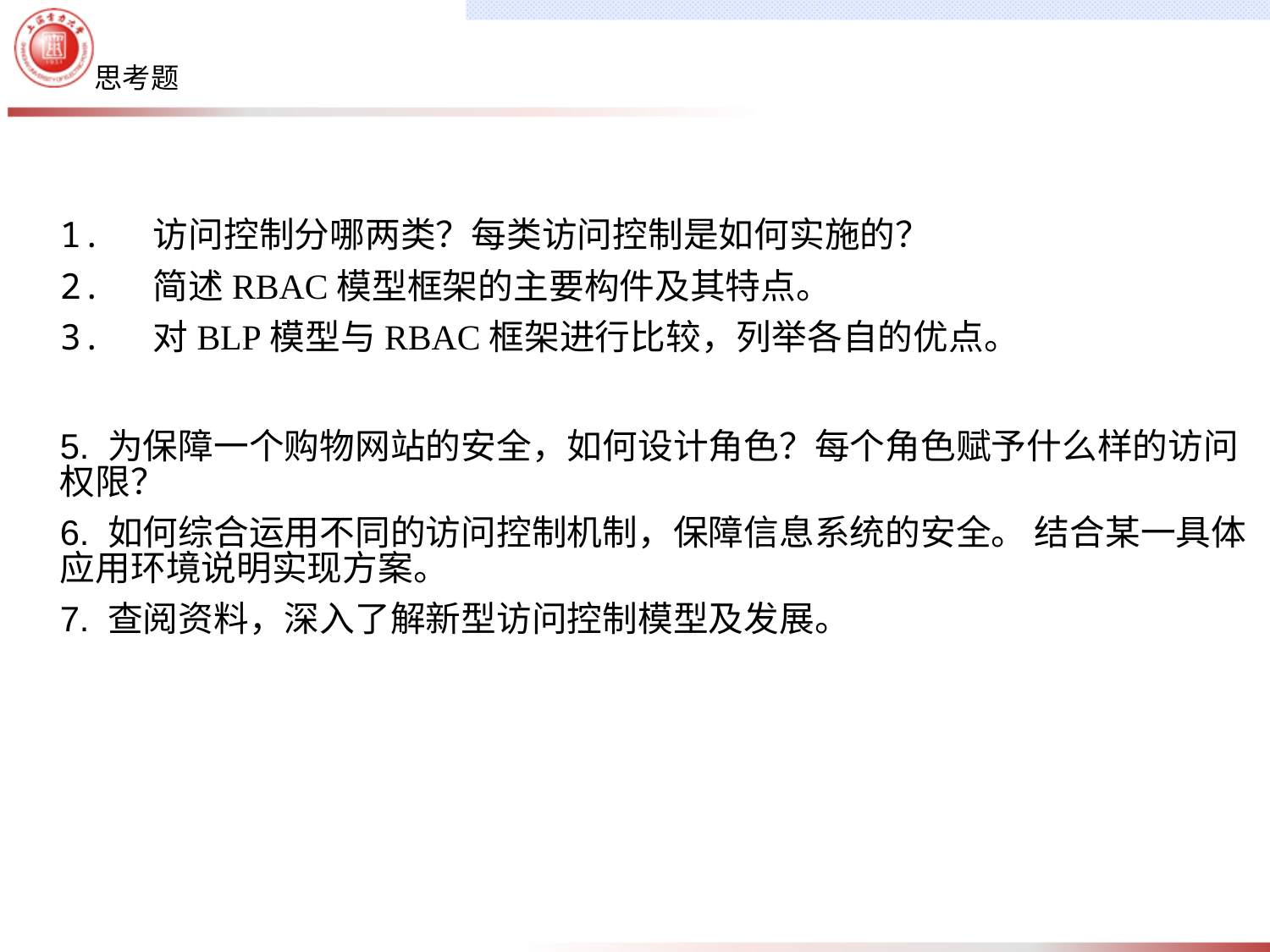

思考题
1.  访问控制分哪两类？每类访问控制是如何实施的？
2.  简述RBAC模型框架的主要构件及其特点。
3.  对BLP模型与RBAC框架进行比较，列举各自的优点。

5. 为保障一个购物网站的安全，如何设计角色？每个角色赋予什么样的访问权限？
6. 如何综合运用不同的访问控制机制，保障信息系统的安全。 结合某一具体应用环境说明实现方案。
7. 查阅资料，深入了解新型访问控制模型及发展。